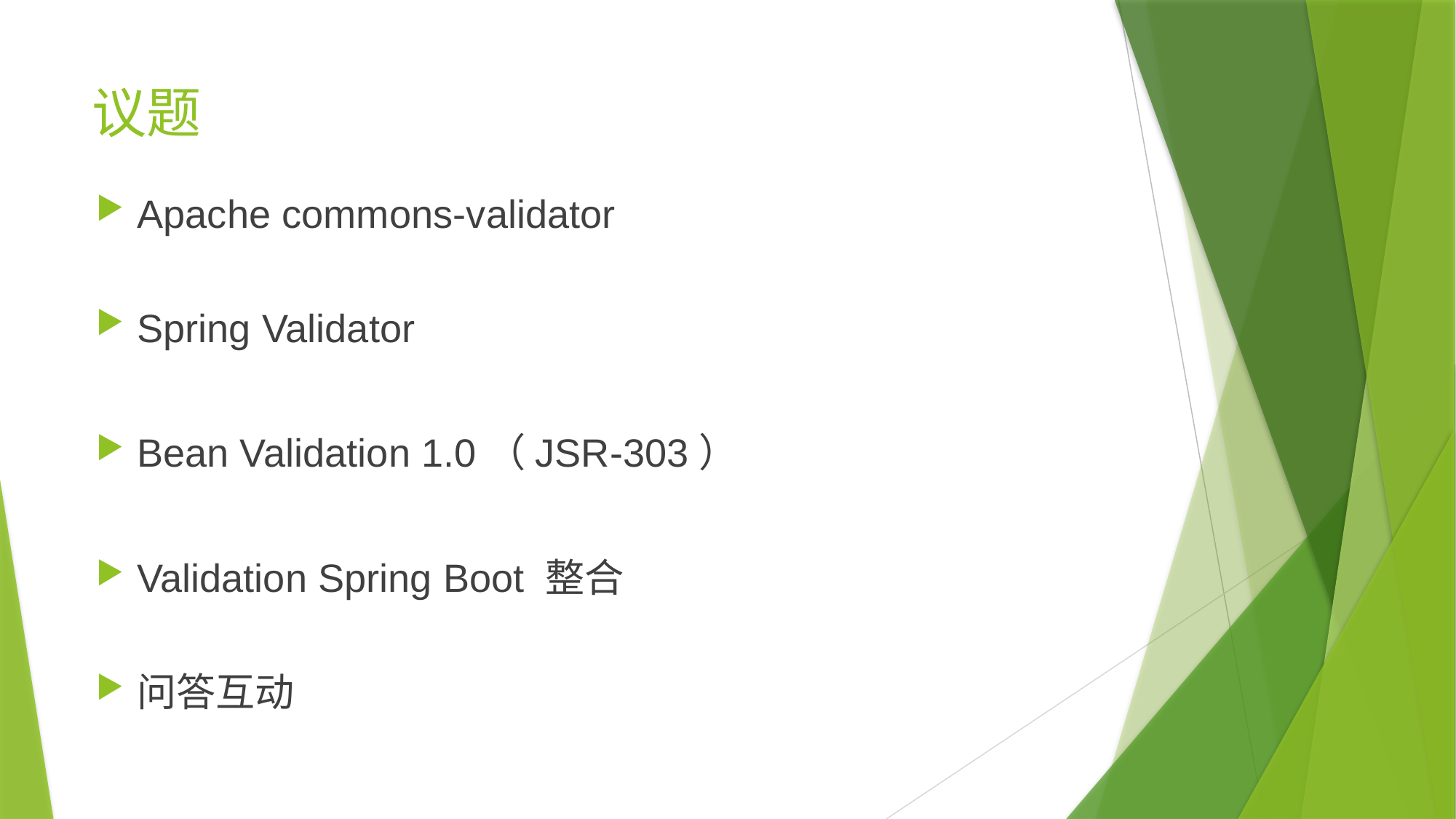

# 议题
Apache commons-validator

Spring Validator

Bean Validation 1.0（JSR-303）

Validation Spring Boot 整合

问答互动